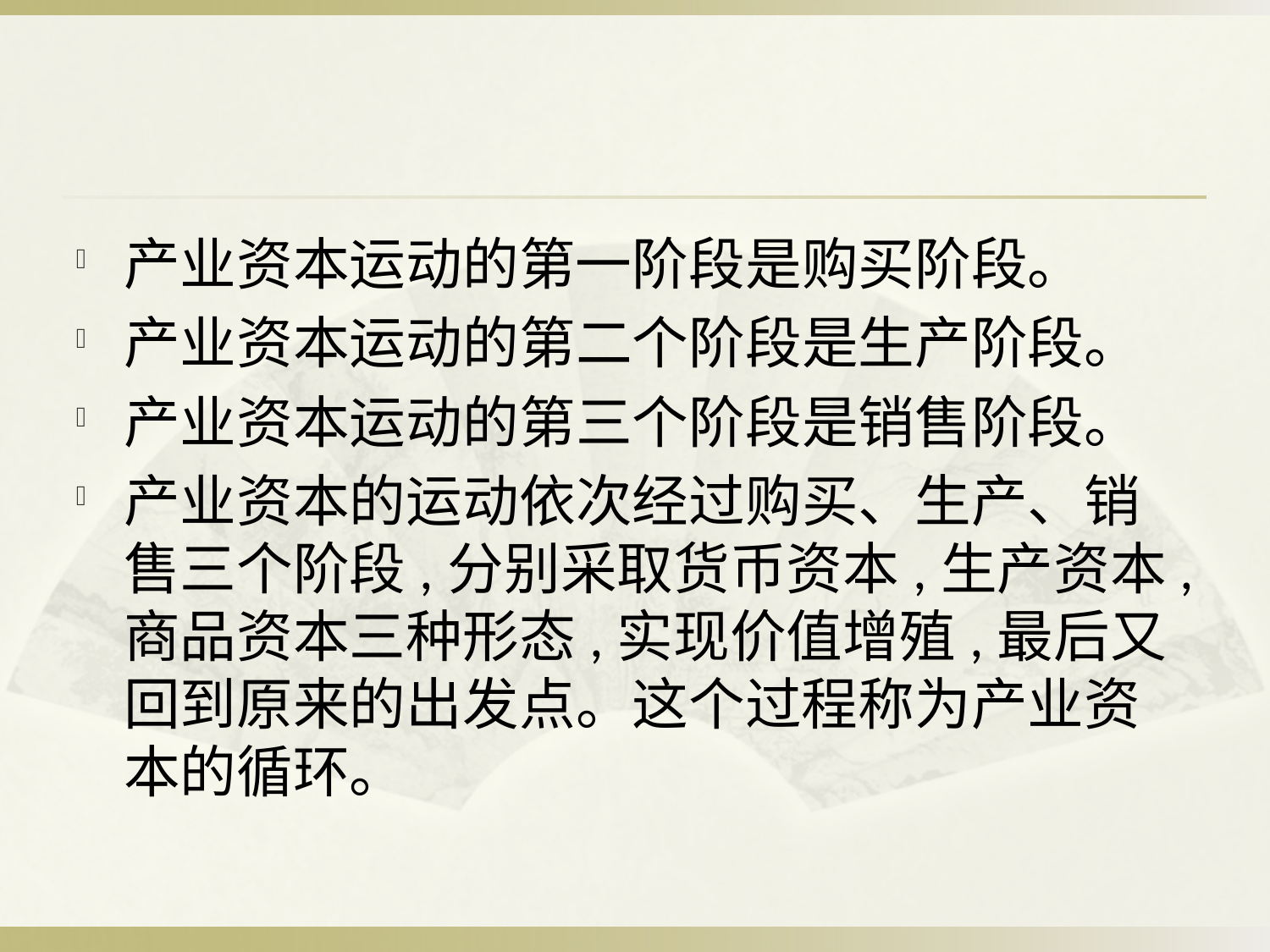

#
产业资本运动的第一阶段是购买阶段。
产业资本运动的第二个阶段是生产阶段。
产业资本运动的第三个阶段是销售阶段。
产业资本的运动依次经过购买、生产、销售三个阶段,分别采取货币资本,生产资本,商品资本三种形态,实现价值增殖,最后又回到原来的出发点。这个过程称为产业资本的循环。